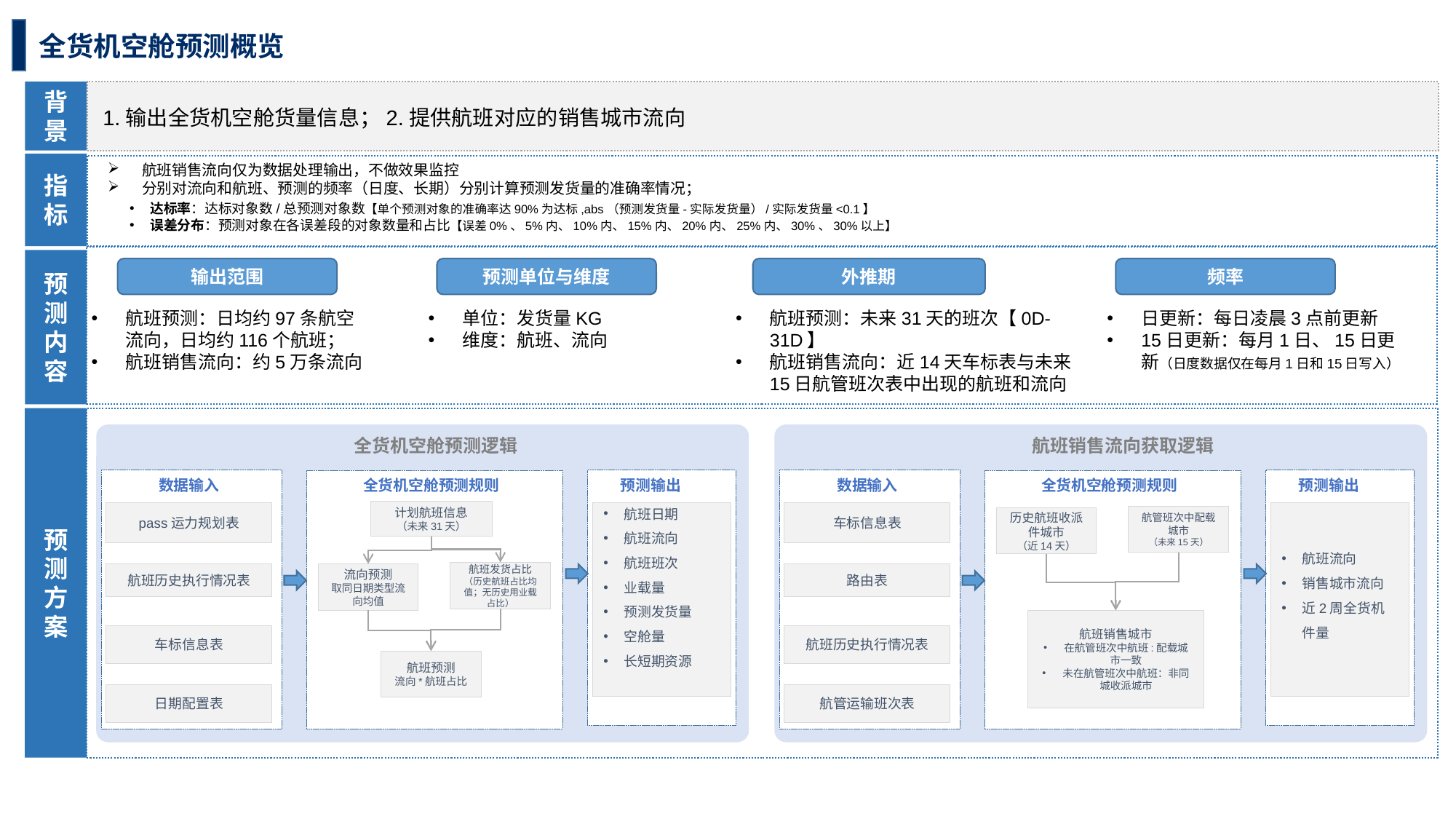

全货机空舱预测概览
背景

1.输出全货机空舱货量信息；2.提供航班对应的销售城市流向
指标

航班销售流向仅为数据处理输出，不做效果监控
分别对流向和航班、预测的频率（日度、长期）分别计算预测发货量的准确率情况；

达标率：达标对象数/总预测对象数【单个预测对象的准确率达90%为达标,abs（预测发货量-实际发货量）/实际发货量<0.1】
误差分布：预测对象在各误差段的对象数量和占比【误差0%、5%内、10%内、15%内、20%内、25%内、30%、30%以上】

预测内容
输出范围
预测单位与维度
外推期
频率
航班预测：日均约97条航空流向，日均约116个航班；
航班销售流向：约5万条流向
单位：发货量KG
维度：航班、流向
航班预测：未来31天的班次【0D-31D】
航班销售流向：近14天车标表与未来15日航管班次表中出现的航班和流向
日更新：每日凌晨3点前更新
15日更新：每月1日、15日更新（日度数据仅在每月1日和15日写入）
预测方案

全货机空舱预测逻辑

数据输入
pass运力规划表
航班历史执行情况表
车标信息表
日期配置表

全货机空舱预测规则
预测输出
计划航班信息
（未来31天）
航班日期
航班流向
航班班次
业载量
预测发货量
空舱量
长短期资源

航班发货占比
（历史航班占比均值；无历史用业载占比）
流向预测
取同日期类型流向均值

航班预测
流向*航班占比

航班销售流向获取逻辑

数据输入
车标信息表
路由表
航班历史执行情况表
航管运输班次表

全货机空舱预测规则
预测输出
航班流向
销售城市流向
近2周全货机件量

航管班次中配载城市
（未来15天）
历史航班收派件城市
（近14天）

航班销售城市
在航管班次中航班:配载城市一致
未在航管班次中航班：非同城收派城市
2